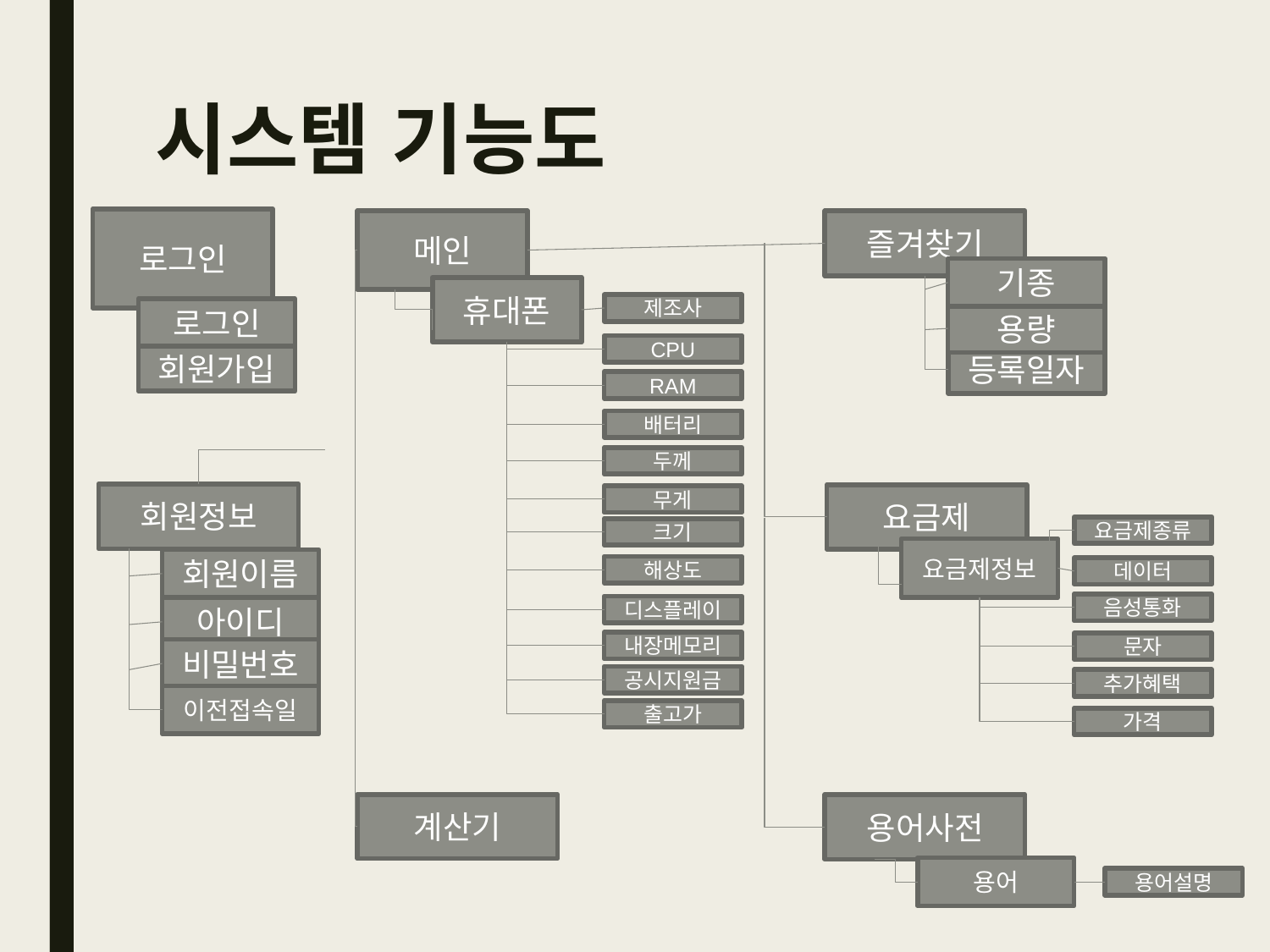

# 시스템 기능도
로그인
메인
즐겨찾기
기종
휴대폰
제조사
로그인
용량
CPU
등록일자
회원가입
RAM
배터리
두께
회원정보
요금제
무게
요금제종류
크기
요금제정보
회원이름
해상도
데이터
음성통화
디스플레이
아이디
내장메모리
문자
비밀번호
공시지원금
추가혜택
이전접속일
출고가
가격
계산기
용어사전
용어
용어설명